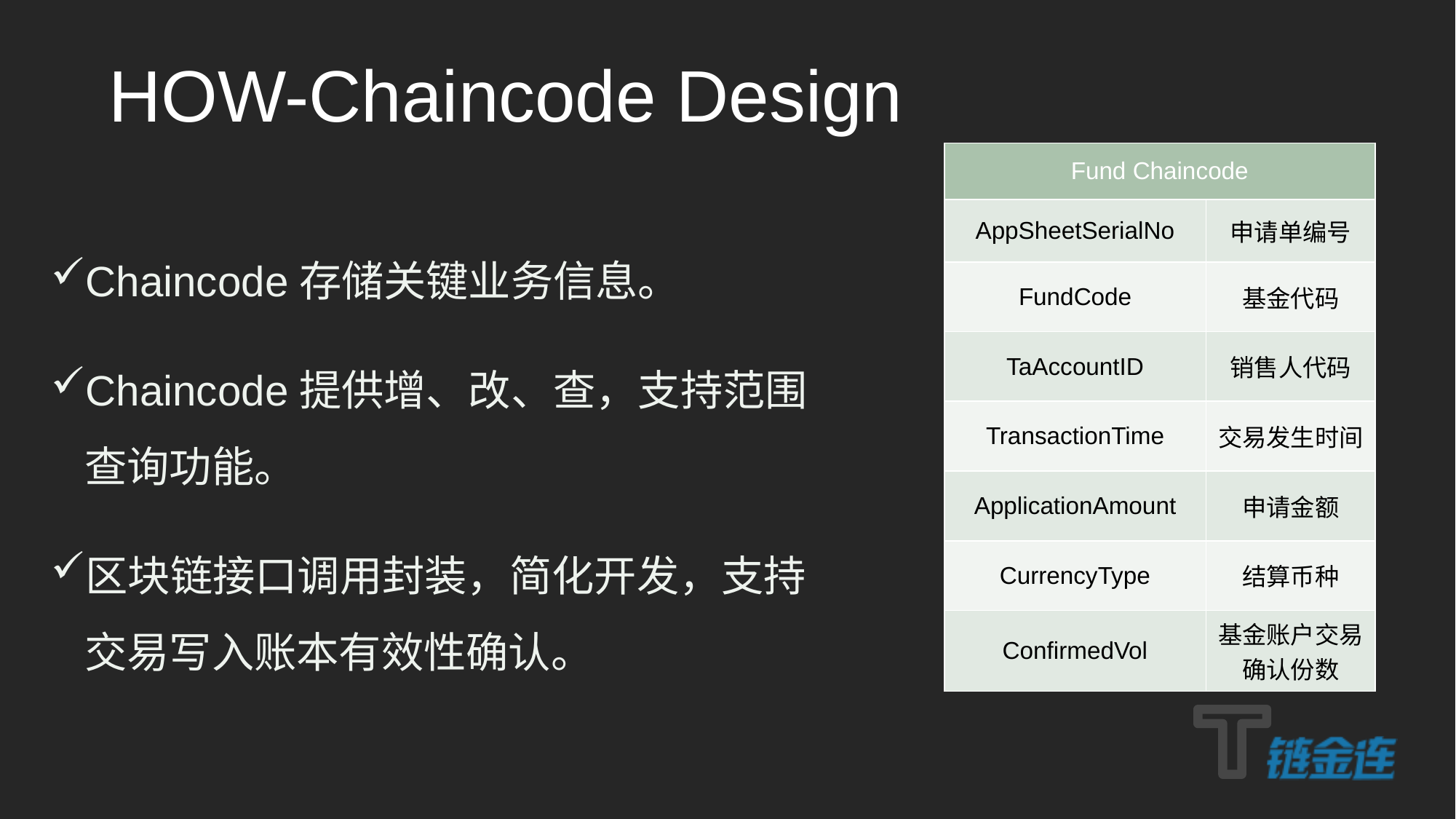

HOW-Chaincode Design
| Fund Chaincode |  |
| --- | --- |
| AppSheetSerialNo | 申请单编号 |
| FundCode | 基金代码 |
| TaAccountID | 销售人代码 |
| TransactionTime | 交易发生时间 |
| ApplicationAmount | 申请金额 |
| CurrencyType | 结算币种 |
| ConfirmedVol | 基金账户交易确认份数 |
Chaincode存储关键业务信息。

Chaincode提供增、改、查，支持范围查询功能。

区块链接口调用封装，简化开发，支持交易写入账本有效性确认。